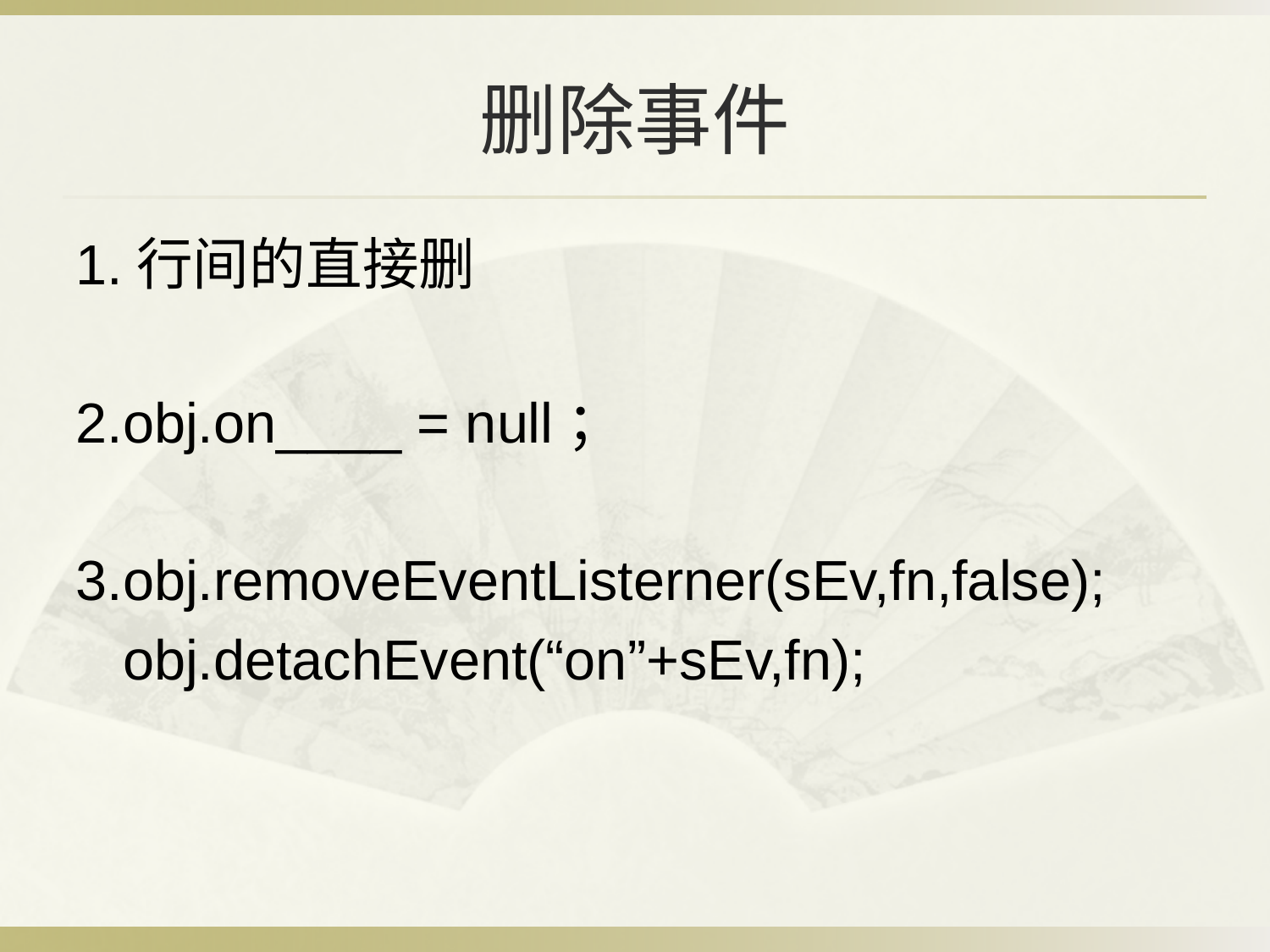

# 删除事件
1.行间的直接删

2.obj.on____ = null；

3.obj.removeEventListerner(sEv,fn,false);
   obj.detachEvent(“on”+sEv,fn);